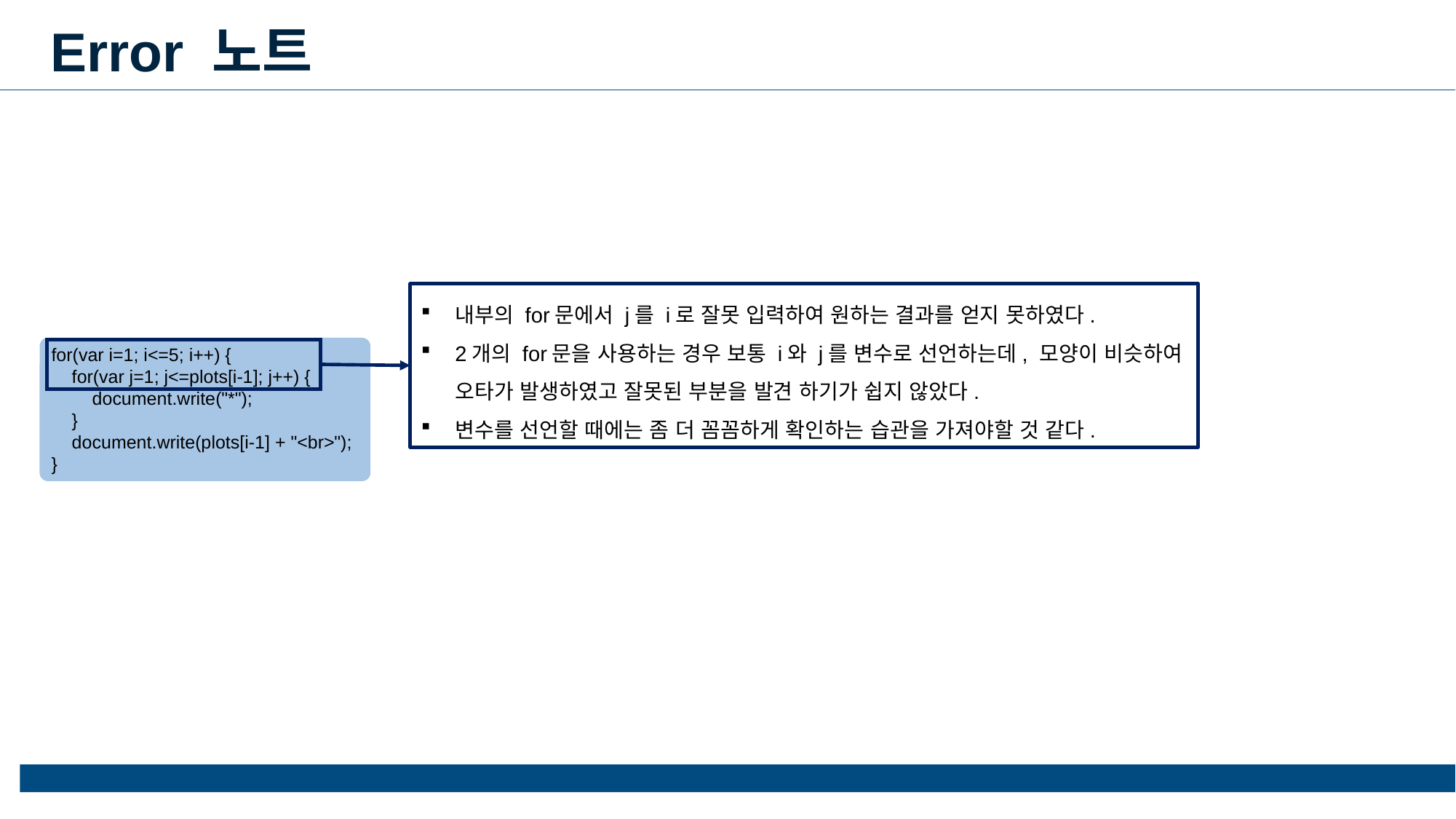

Error 노트
내부의 for문에서 j를 i로 잘못 입력하여 원하는 결과를 얻지 못하였다.
2개의 for문을 사용하는 경우 보통 i와 j를 변수로 선언하는데, 모양이 비슷하여 오타가 발생하였고 잘못된 부분을 발견 하기가 쉽지 않았다.
변수를 선언할 때에는 좀 더 꼼꼼하게 확인하는 습관을 가져야할 것 같다.
        for(var i=1; i<=5; i++) {
            for(var j=1; j<=plots[i-1]; j++) {
                document.write("*");
            }
            document.write(plots[i-1] + "<br>");
        }